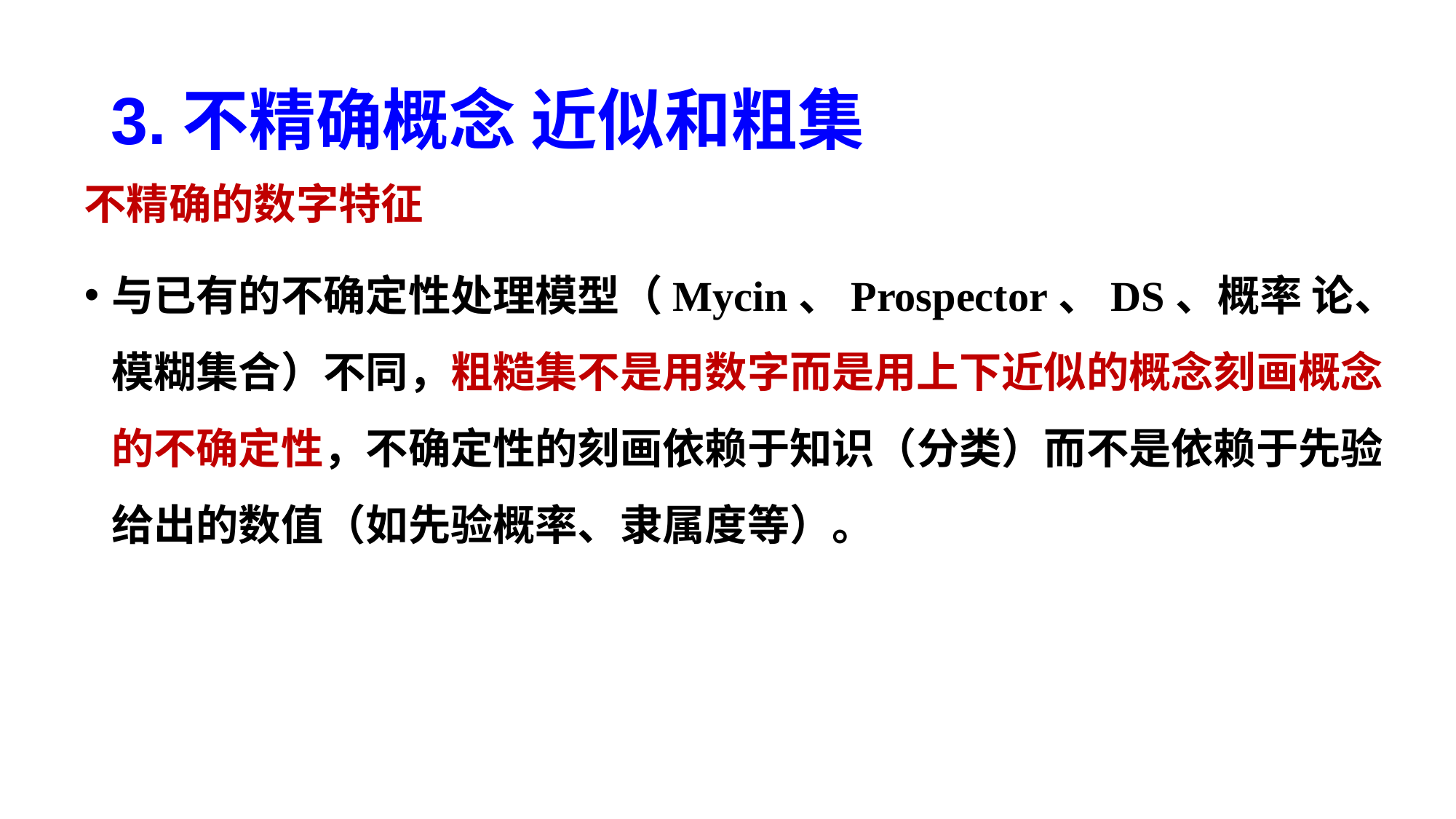

# 3.不精确概念 近似和粗集
不精确的数字特征
与已有的不确定性处理模型（Mycin、Prospector、DS、概率 论、模糊集合）不同，粗糙集不是用数字而是用上下近似的概念刻画概念的不确定性，不确定性的刻画依赖于知识（分类）而不是依赖于先验给出的数值（如先验概率、隶属度等）。